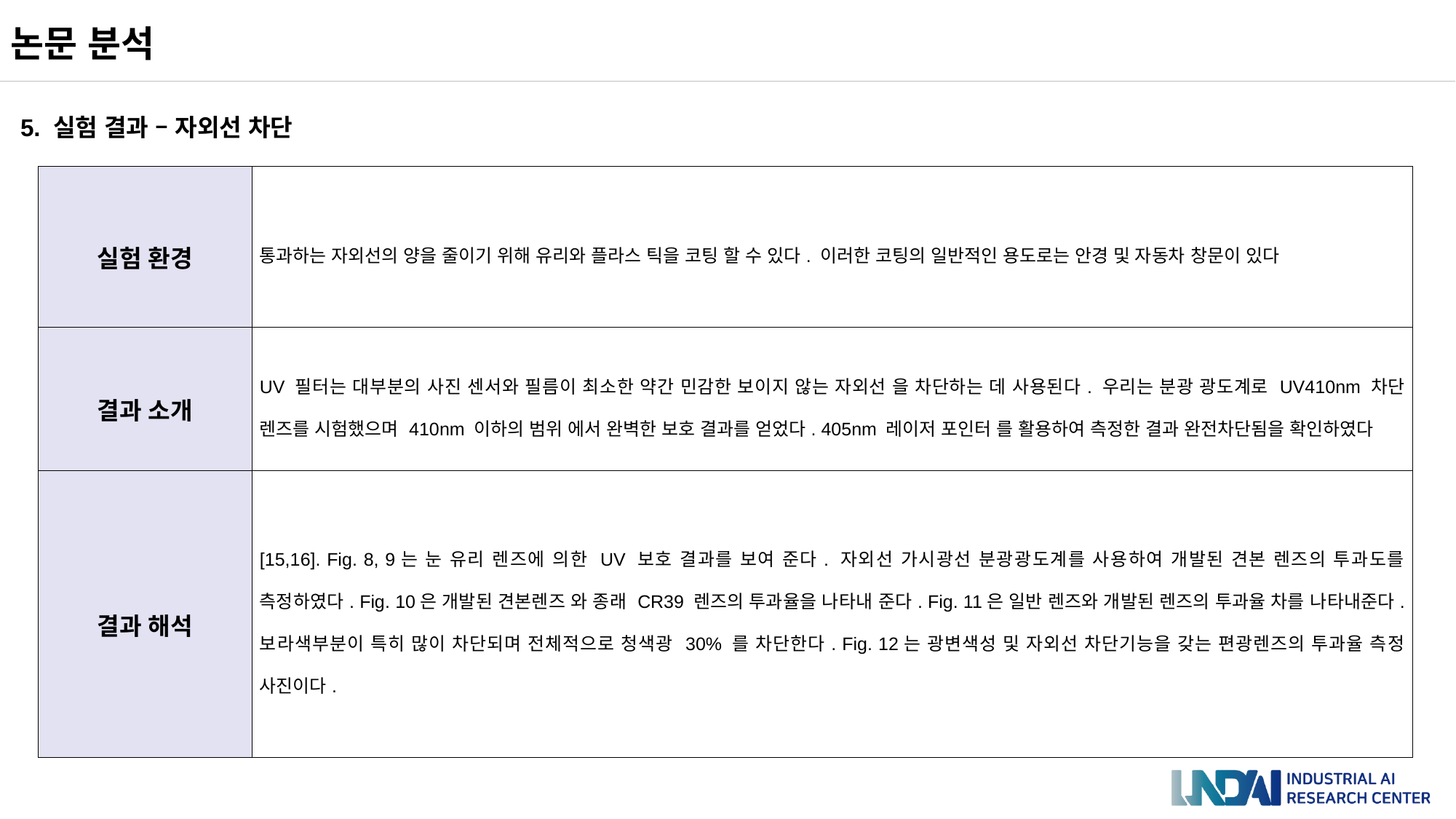

논문 분석
5. 실험 결과 – 자외선 차단
| 실험 환경 | 통과하는 자외선의 양을 줄이기 위해 유리와 플라스 틱을 코팅 할 수 있다. 이러한 코팅의 일반적인 용도로는 안경 및 자동차 창문이 있다 |
| --- | --- |
| 결과 소개 | UV 필터는 대부분의 사진 센서와 필름이 최소한 약간 민감한 보이지 않는 자외선 을 차단하는 데 사용된다. 우리는 분광 광도계로 UV410nm 차단 렌즈를 시험했으며 410nm 이하의 범위 에서 완벽한 보호 결과를 얻었다. 405nm 레이저 포인터 를 활용하여 측정한 결과 완전차단됨을 확인하였다 |
| 결과 해석 | [15,16]. Fig. 8, 9는 눈 유리 렌즈에 의한 UV 보호 결과를 보여 준다. 자외선 가시광선 분광광도계를 사용하여 개발된 견본 렌즈의 투과도를 측정하였다. Fig. 10은 개발된 견본렌즈 와 종래 CR39 렌즈의 투과율을 나타내 준다. Fig. 11은 일반 렌즈와 개발된 렌즈의 투과율 차를 나타내준다. 보라색부분이 특히 많이 차단되며 전체적으로 청색광 30% 를 차단한다. Fig. 12는 광변색성 및 자외선 차단기능을 갖는 편광렌즈의 투과율 측정 사진이다. |